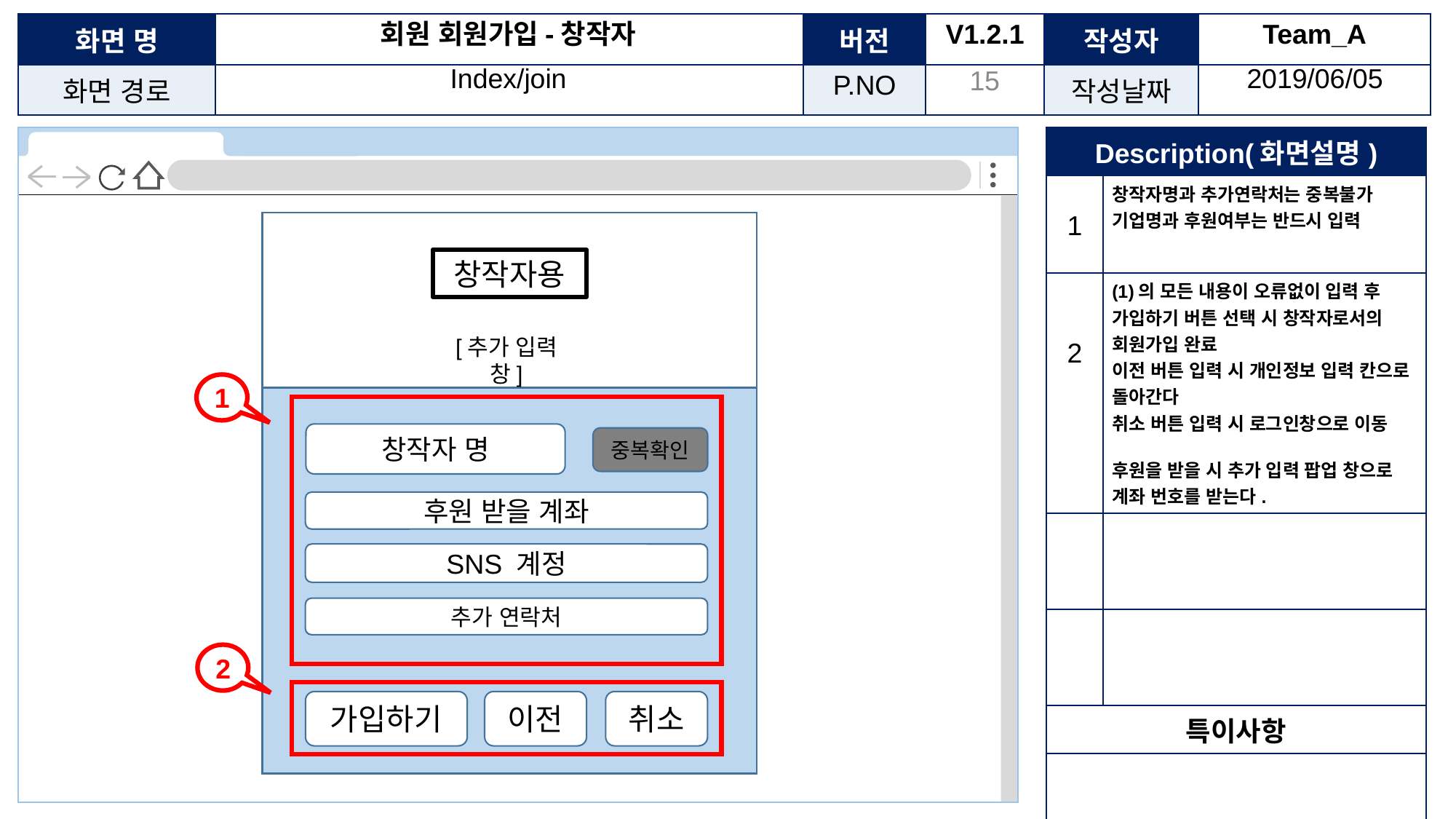

회원 회원가입-창작자

15
Index/join
2019/06/05
| Description(화면설명) |  |
| --- | --- |
| 1 | 창작자명과 추가연락처는 중복불가 기업명과 후원여부는 반드시 입력 |
| 2 | (1)의 모든 내용이 오류없이 입력 후 가입하기 버튼 선택 시 창작자로서의 회원가입 완료 이전 버튼 입력 시 개인정보 입력 칸으로 돌아간다 취소 버튼 입력 시 로그인창으로 이동 후원을 받을 시 추가 입력 팝업 창으로 계좌 번호를 받는다. |
|  |  |
|  |  |
| 특이사항 |  |
|  |  |

창작자용
[추가 입력창]
1

창작자 명
중복확인
후원 받을 계좌
SNS 계정
추가 연락처
2

가입하기
이전
취소